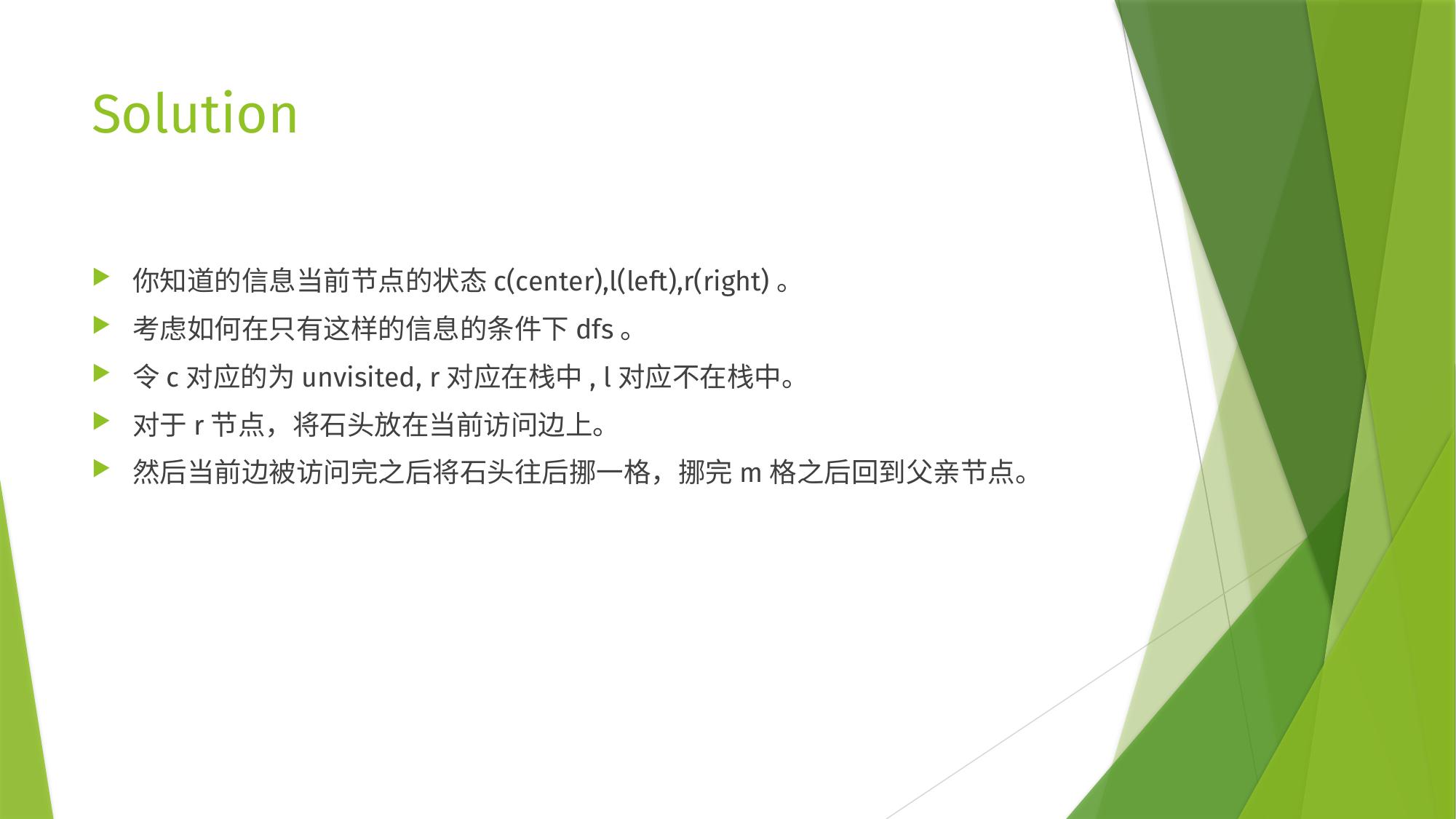

# Solution
你知道的信息当前节点的状态c(center),l(left),r(right)。
考虑如何在只有这样的信息的条件下dfs。
令c对应的为unvisited, r对应在栈中, l对应不在栈中。
对于r节点，将石头放在当前访问边上。
然后当前边被访问完之后将石头往后挪一格，挪完m格之后回到父亲节点。